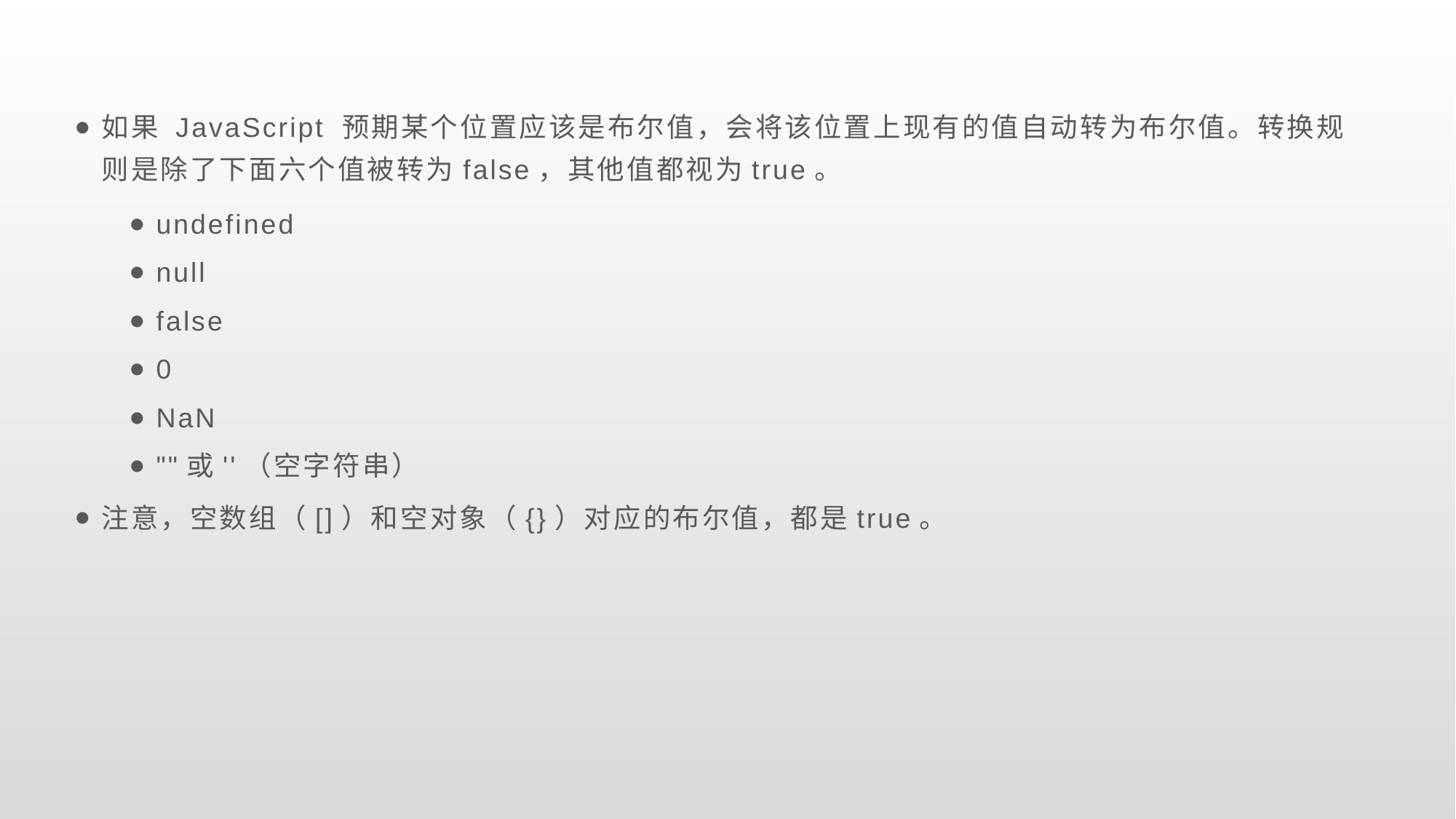

如果 JavaScript 预期某个位置应该是布尔值，会将该位置上现有的值自动转为布尔值。转换规则是除了下面六个值被转为false，其他值都视为true。
undefined
null
false
0
NaN
""或''（空字符串）
注意，空数组（[]）和空对象（{}）对应的布尔值，都是true。